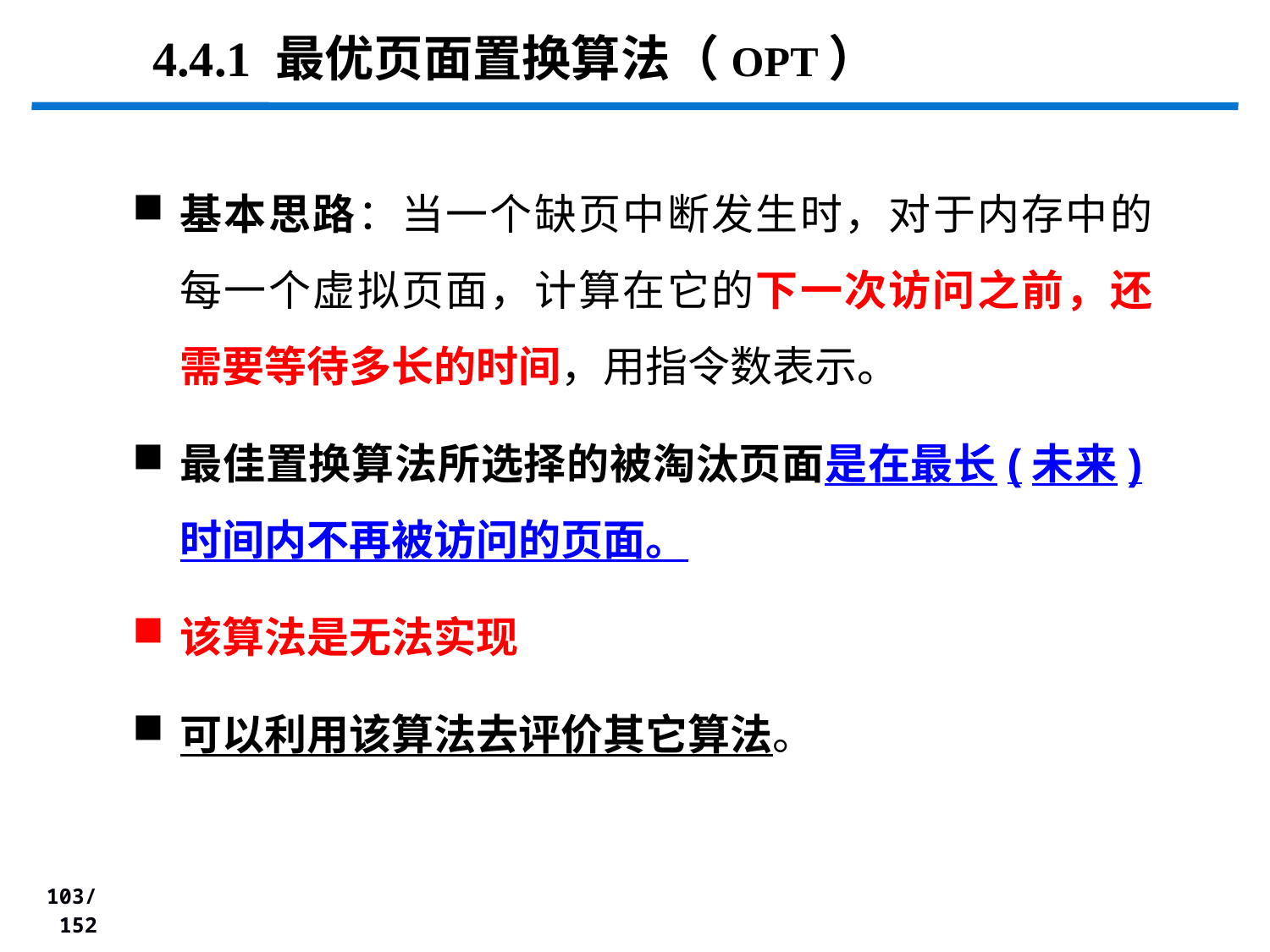

4.4.1 最优页面置换算法（OPT）
基本思路：当一个缺页中断发生时，对于内存中的每一个虚拟页面，计算在它的下一次访问之前，还需要等待多长的时间，用指令数表示。
最佳置换算法所选择的被淘汰页面是在最长(未来)时间内不再被访问的页面。
该算法是无法实现
可以利用该算法去评价其它算法。